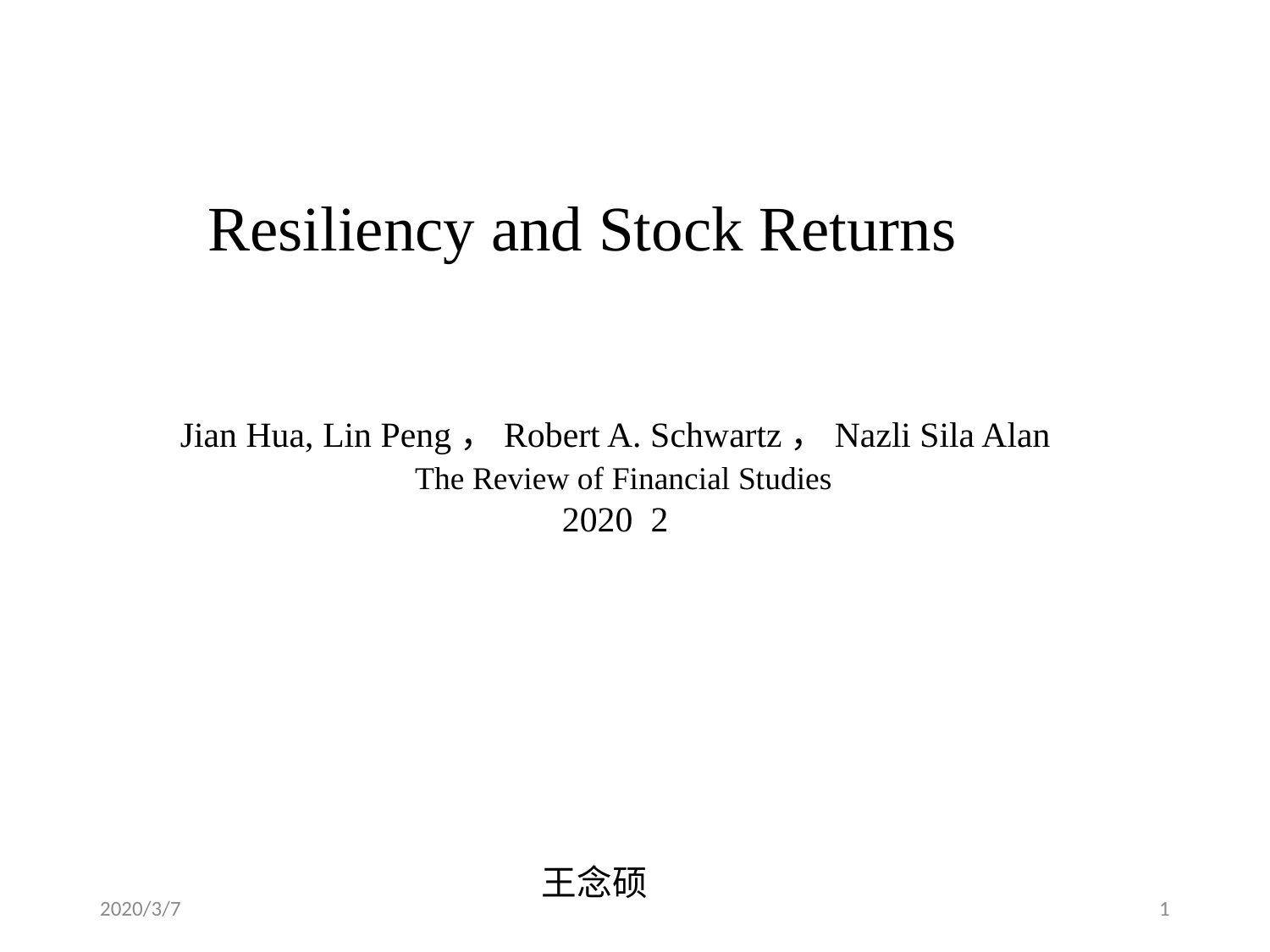

Resiliency and Stock Returns
Jian Hua, Lin Peng，Robert A. Schwartz，Nazli Sila Alan
  The Review of Financial Studies
2020  2
王念硕
2020/3/7
1